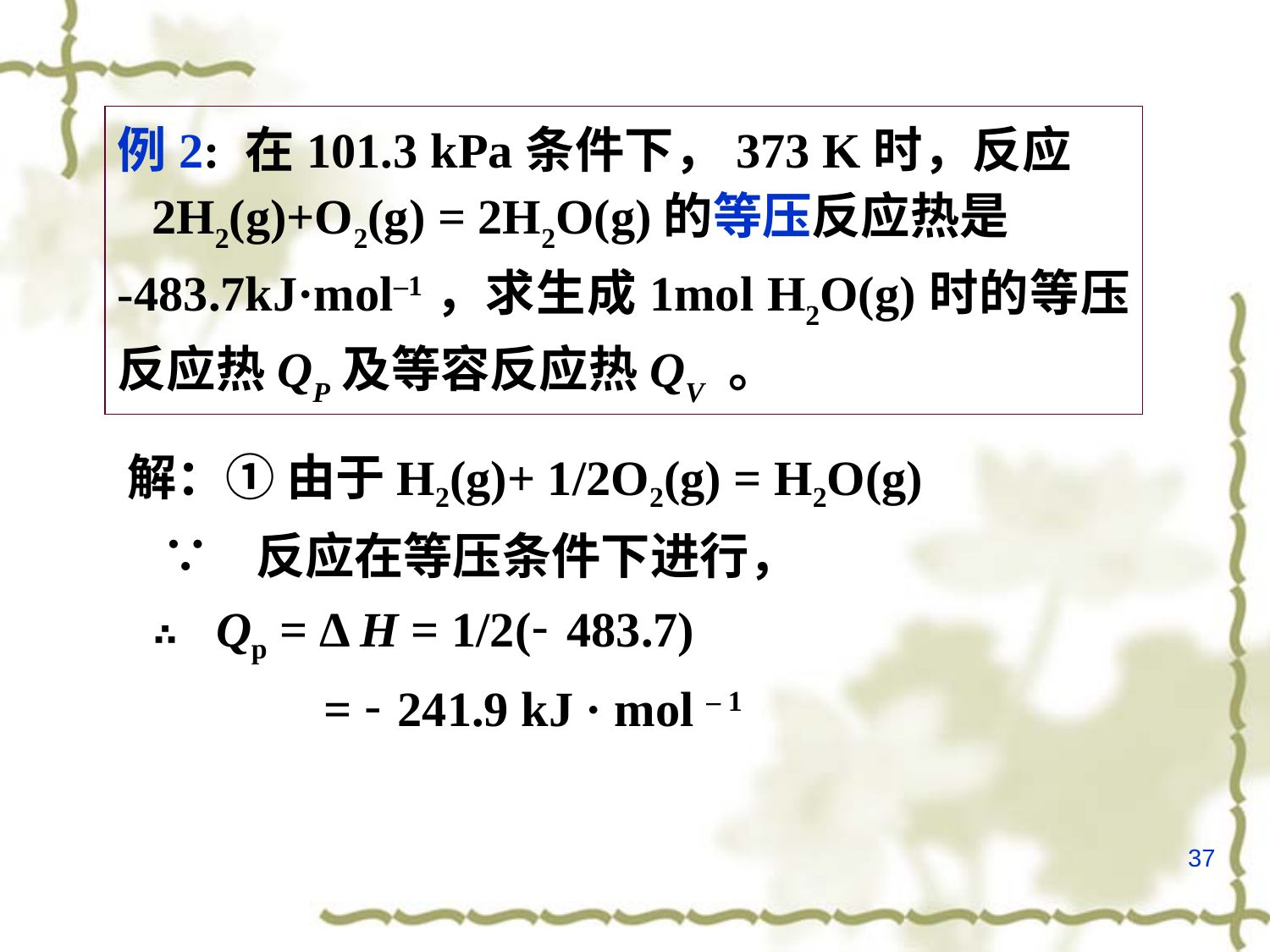

例2: 在101.3 kPa条件下，373 K时，反应        2H2(g)+O2(g) = 2H2O(g)的等压反应热是
-483.7kJ·mol–1，求生成1mol H2O(g)时的等压反应热QP及等容反应热QV 。
解：① 由于H2(g)+ 1/2O2(g) = H2O(g)
   ∵   反应在等压条件下进行，
  ∴   Qp = Δ H = 1/2(- 483.7)
                = - 241.9 kJ · mol – 1
37